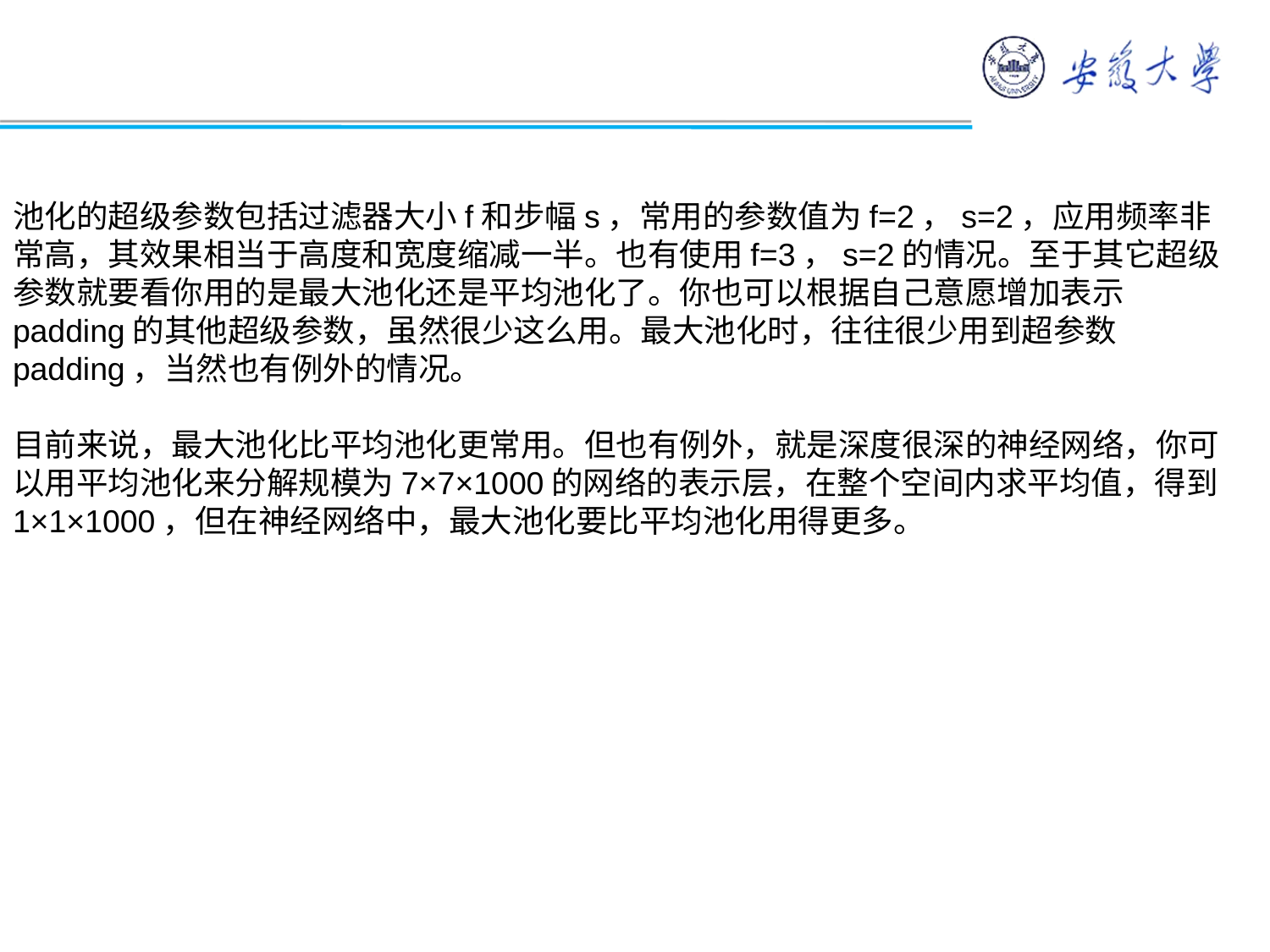

池化的超级参数包括过滤器大小f和步幅s，常用的参数值为f=2，s=2，应用频率非常高，其效果相当于高度和宽度缩减一半。也有使用f=3，s=2的情况。至于其它超级参数就要看你用的是最大池化还是平均池化了。你也可以根据自己意愿增加表示padding的其他超级参数，虽然很少这么用。最大池化时，往往很少用到超参数padding，当然也有例外的情况。

目前来说，最大池化比平均池化更常用。但也有例外，就是深度很深的神经网络，你可以用平均池化来分解规模为7×7×1000的网络的表示层，在整个空间内求平均值，得到1×1×1000，但在神经网络中，最大池化要比平均池化用得更多。